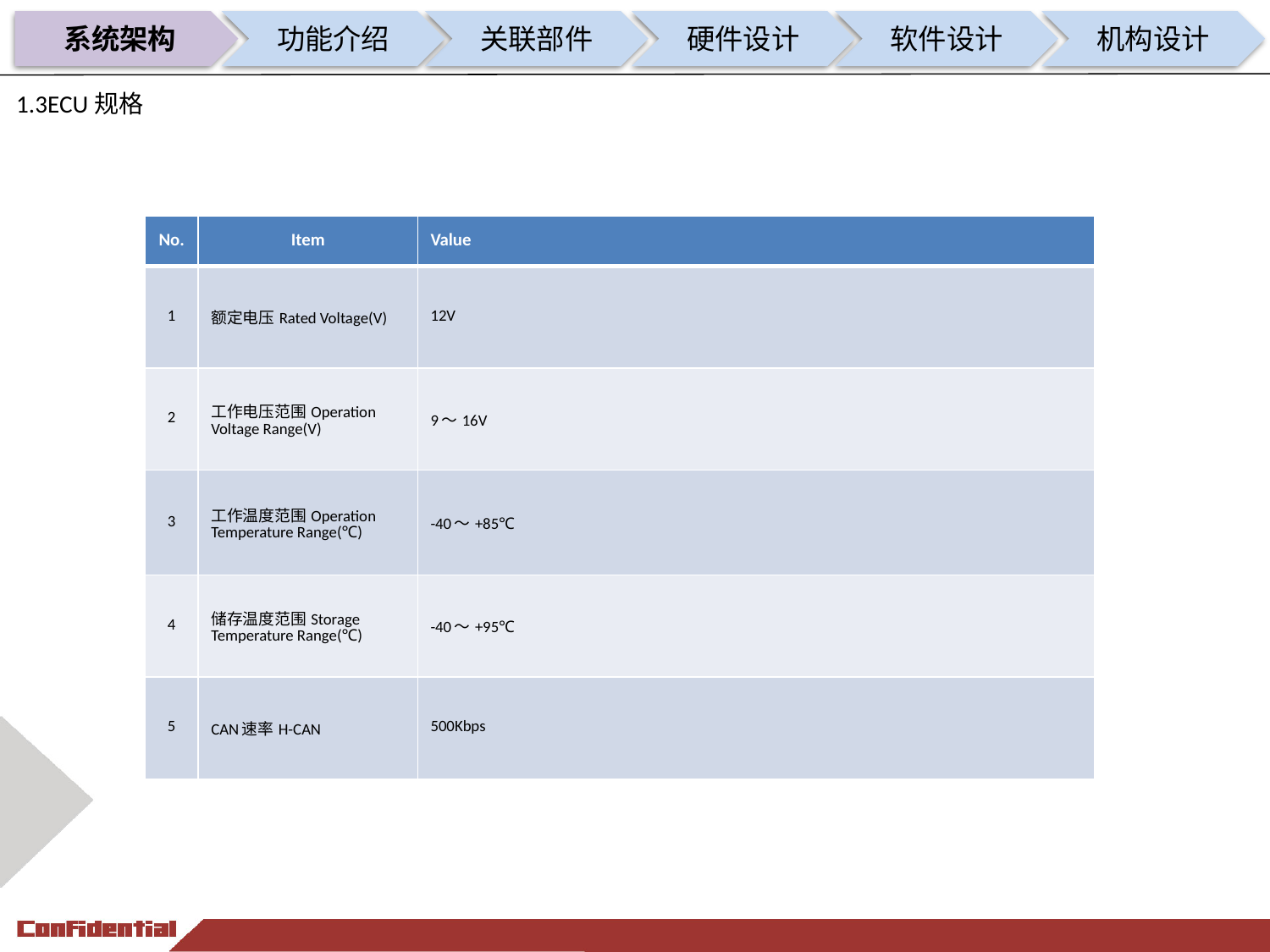

系统架构
功能介绍
关联部件
硬件设计
软件设计
机构设计
1.3ECU规格
| No. | Item | Value |
| --- | --- | --- |
| 1 | 额定电压Rated Voltage(V) | 12V |
| 2 | 工作电压范围Operation Voltage Range(V) | 9～16V |
| 3 | 工作温度范围Operation Temperature Range(℃) | -40～+85℃ |
| 4 | 储存温度范围Storage Temperature Range(℃) | -40～+95℃ |
| 5 | CAN速率H-CAN | 500Kbps |